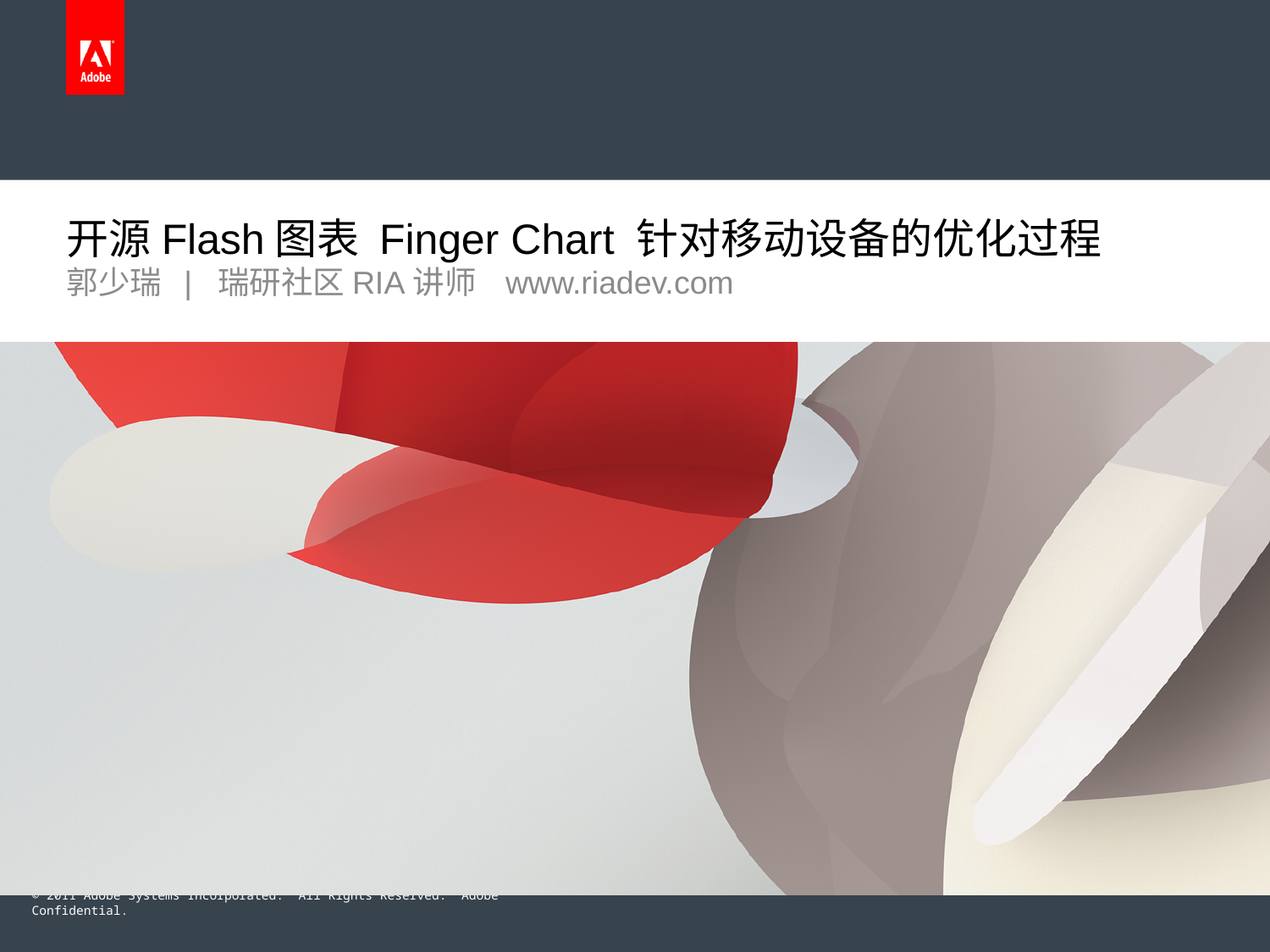

# 开源Flash图表 Finger Chart 针对移动设备的优化过程
郭少瑞  |  瑞研社区RIA讲师   www.riadev.com